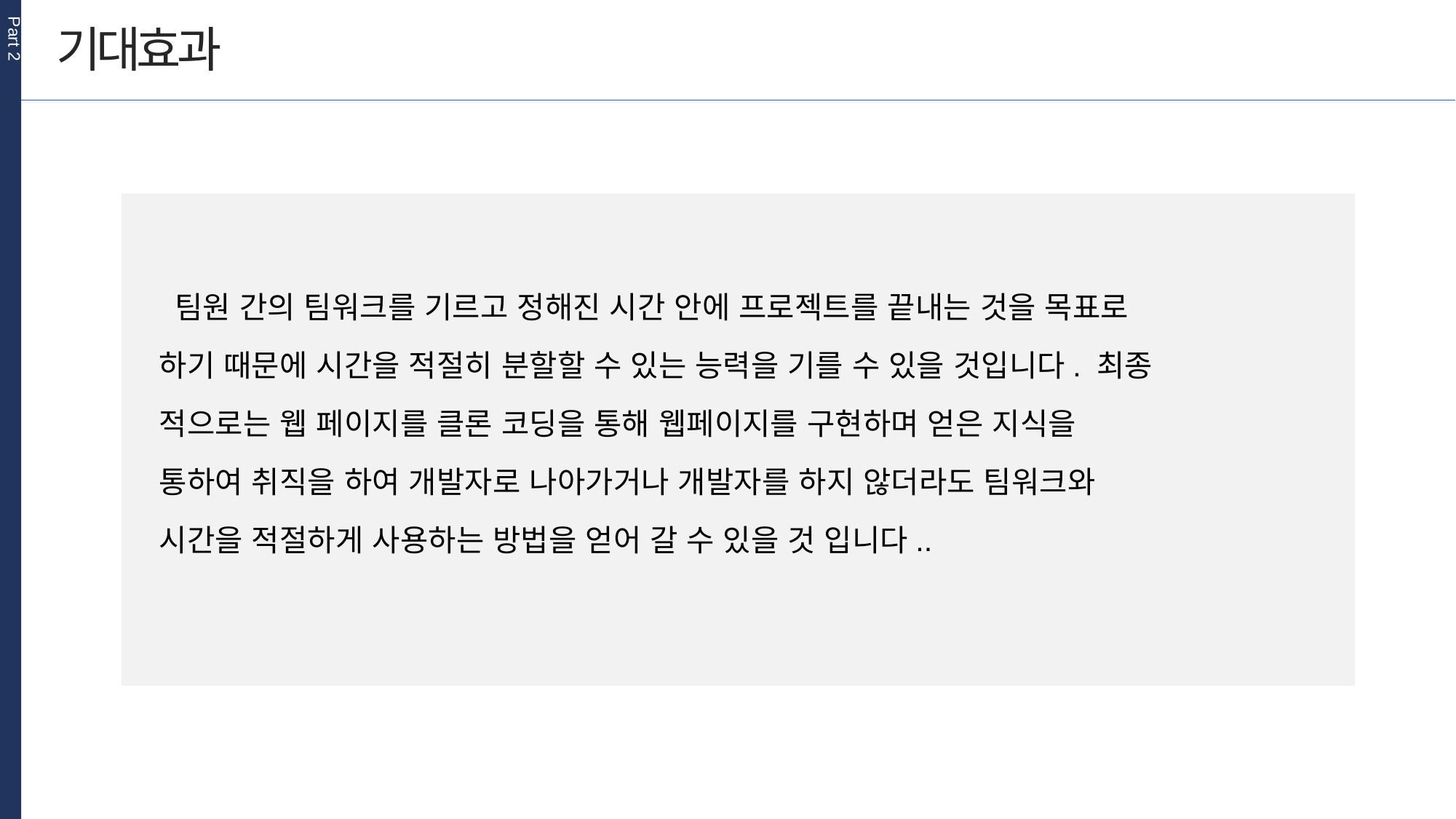

Part 2
기대효과

 팀원 간의 팀워크를 기르고 정해진 시간 안에 프로젝트를 끝내는 것을 목표로
하기 때문에 시간을 적절히 분할할 수 있는 능력을 기를 수 있을 것입니다. 최종
적으로는 웹 페이지를 클론 코딩을 통해 웹페이지를 구현하며 얻은 지식을
통하여 취직을 하여 개발자로 나아가거나 개발자를 하지 않더라도 팀워크와
시간을 적절하게 사용하는 방법을 얻어 갈 수 있을 것 입니다..